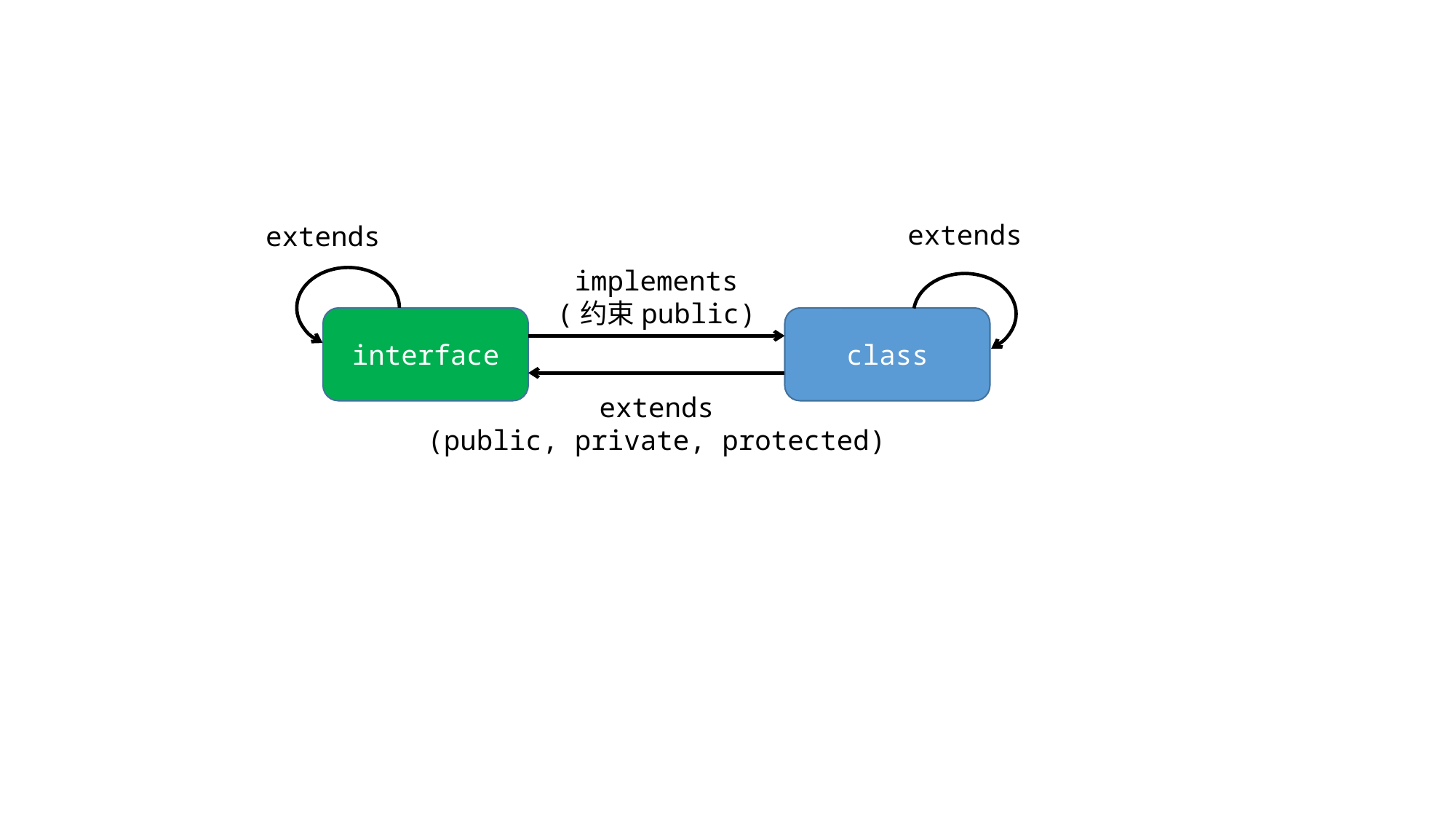

extends
extends
implements
(约束public)

interface
class
extends
(public, private, protected)